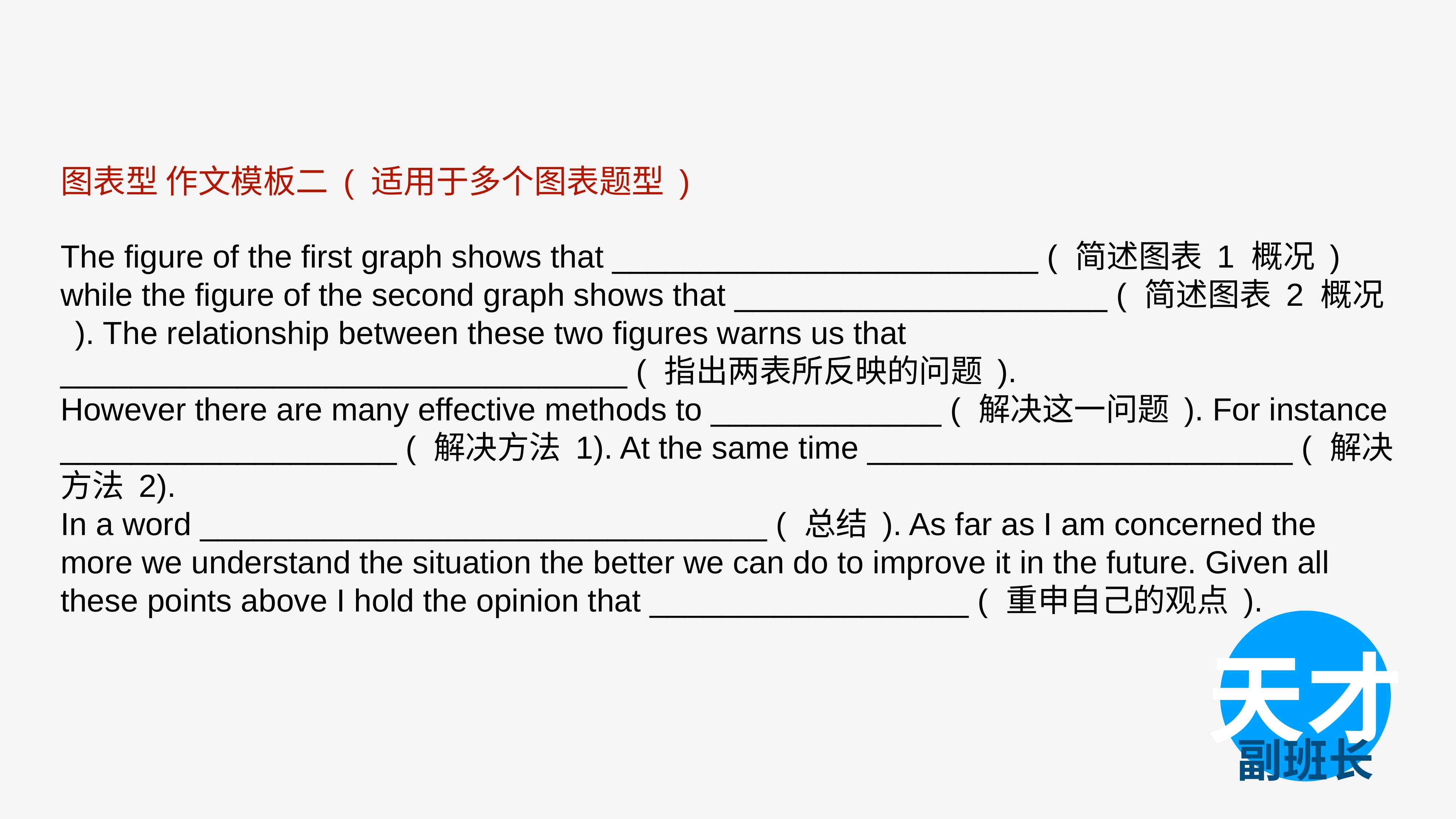

图表型 作文模板二 ( 适用于多个图表题型 )

The figure of the first graph shows that ________________________ ( 简述图表 1 概况 ) while the figure of the second graph shows that _____________________ ( 简述图表 2 概况 ). The relationship between these two figures warns us that ________________________________ ( 指出两表所反映的问题 ).
However there are many effective methods to _____________ ( 解决这一问题 ). For instance ___________________ ( 解决方法 1). At the same time ________________________ ( 解决方法 2).
In a word ________________________________ ( 总结 ). As far as I am concerned the more we understand the situation the better we can do to improve it in the future. Given all these points above I hold the opinion that __________________ ( 重申自己的观点 ).